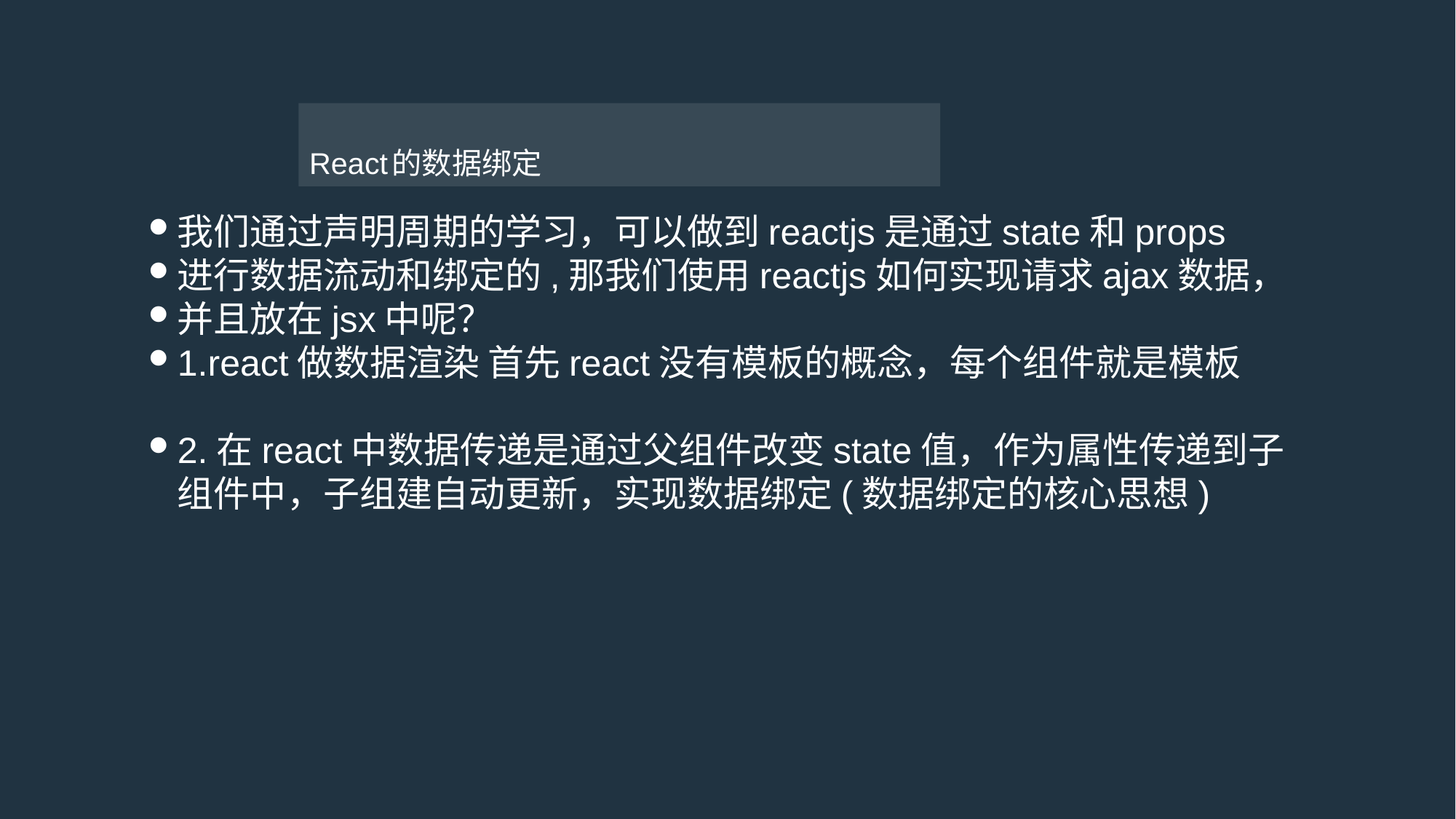

# React的数据绑定

我们通过声明周期的学习，可以做到reactjs是通过state和props
进行数据流动和绑定的,那我们使用reactjs如何实现请求ajax数据，
并且放在jsx中呢？
1.react做数据渲染 首先react没有模板的概念，每个组件就是模板

2.在react中数据传递是通过父组件改变state值，作为属性传递到子组件中，子组建自动更新，实现数据绑定(数据绑定的核心思想)